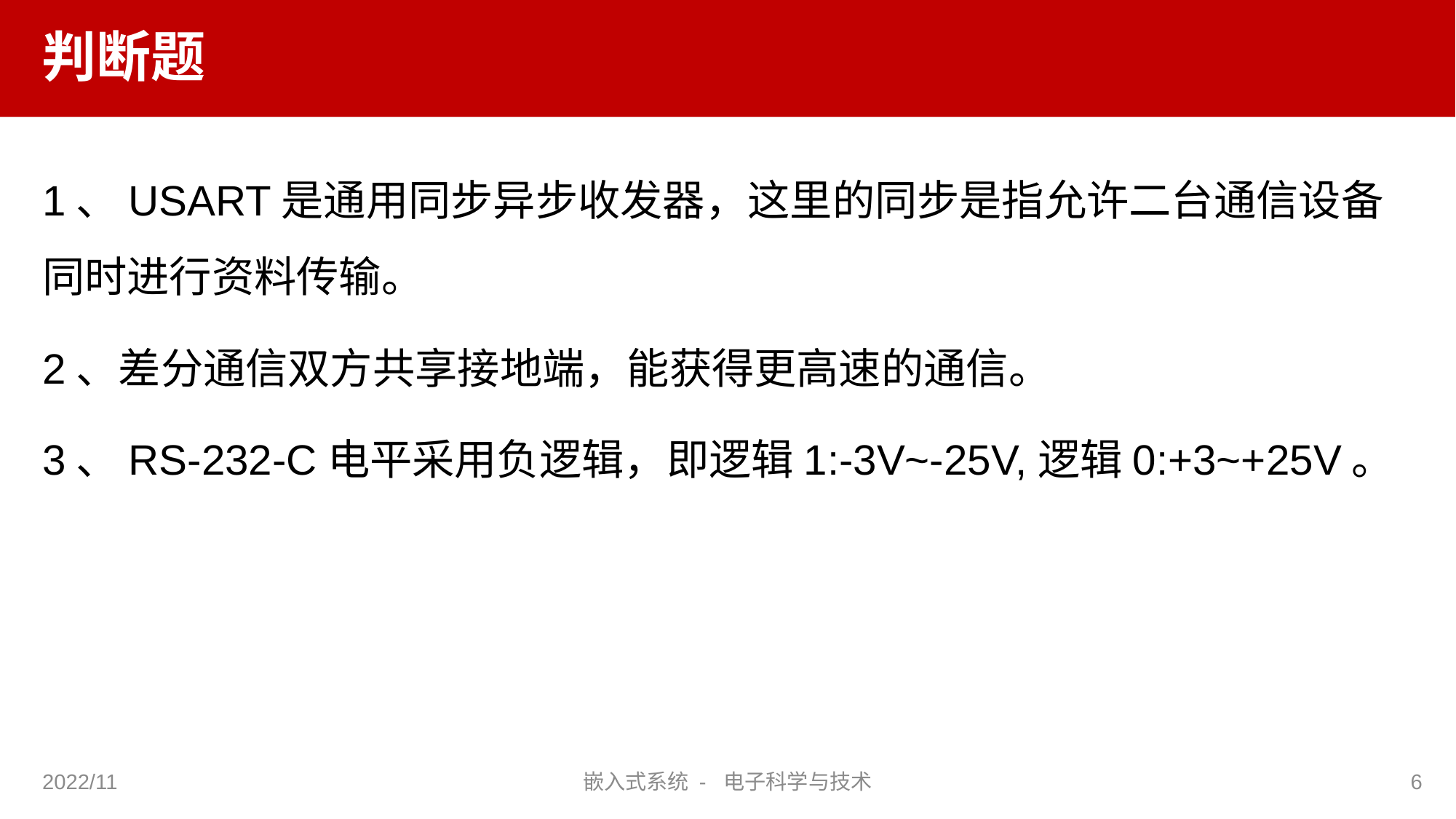

# 判断题
1、USART是通用同步异步收发器，这里的同步是指允许二台通信设备同时进行资料传输。
2、差分通信双方共享接地端，能获得更高速的通信。
3、RS-232-C电平采用负逻辑，即逻辑1:-3V~-25V,逻辑0:+3~+25V。
2022/11
嵌入式系统 -  电子科学与技术
6